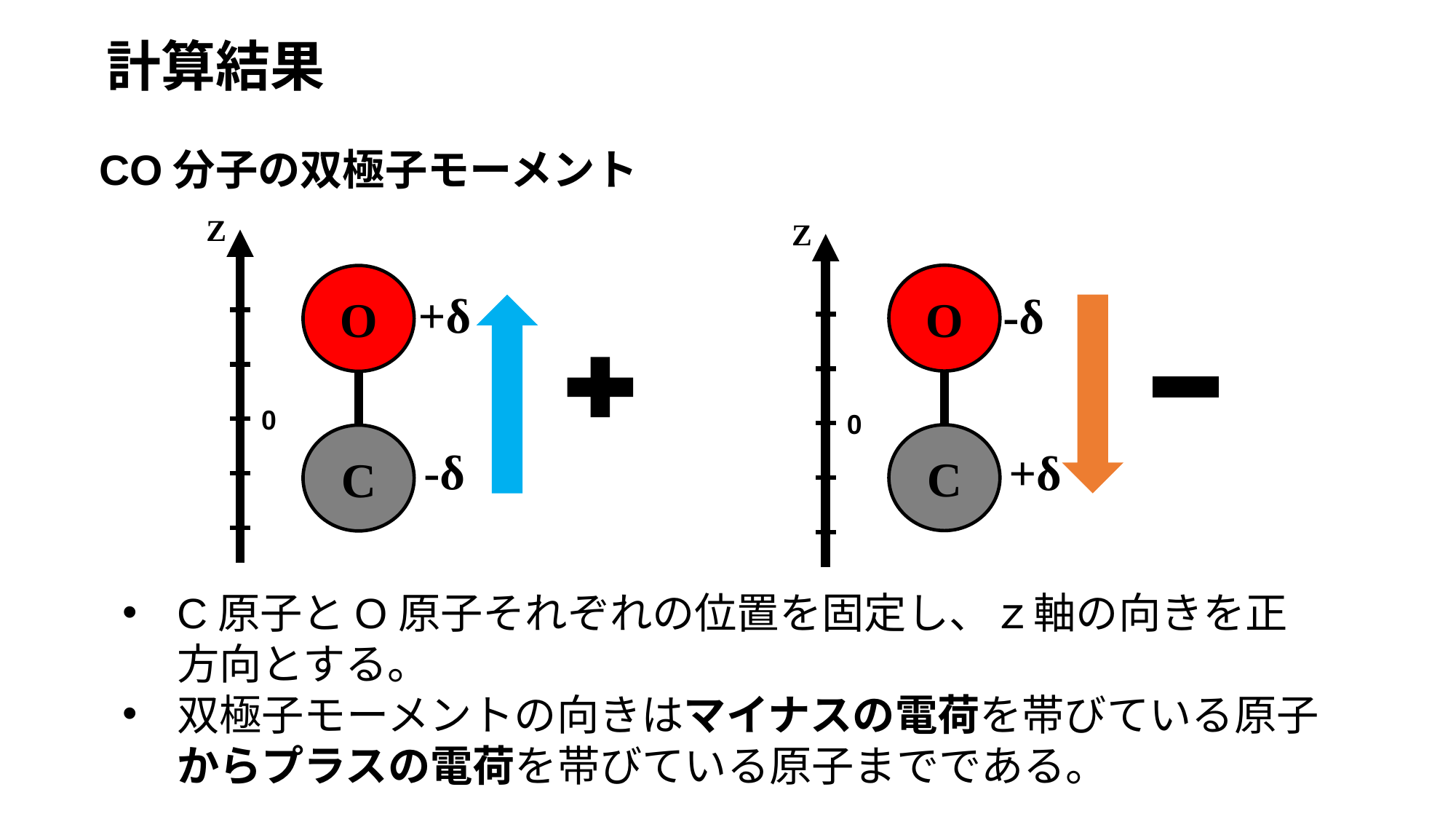

計算結果
CO分子の双極子モーメント
Z
Z
O
O
+δ
-δ

0
0
C
C
-δ
+δ
C原子とO原子それぞれの位置を固定し、ｚ軸の向きを正方向とする。
双極子モーメントの向きはマイナスの電荷を帯びている原子からプラスの電荷を帯びている原子までである。